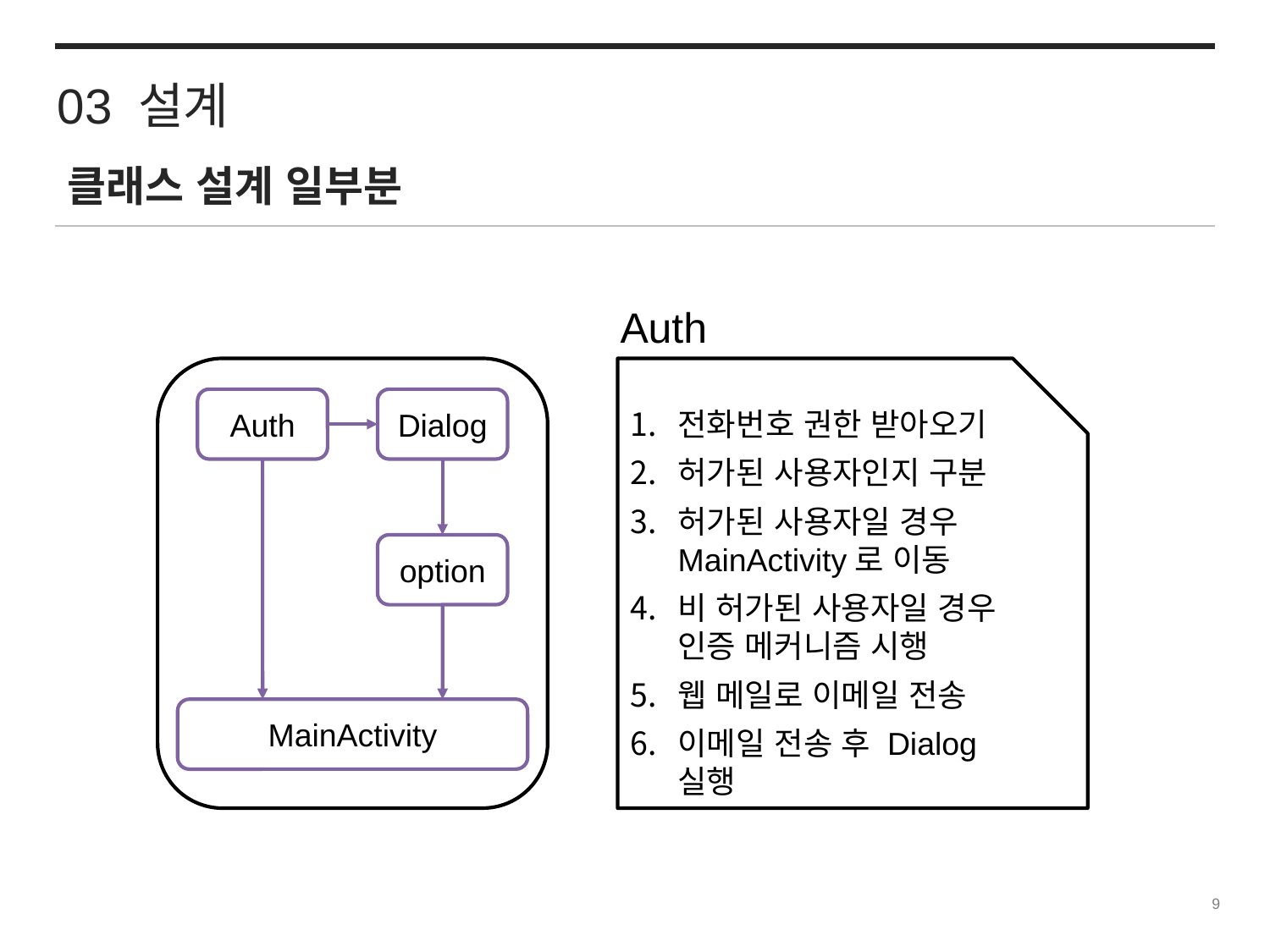

03 설계
클래스 설계 일부분
Auth

전화번호 권한 받아오기
허가된 사용자인지 구분
허가된 사용자일 경우 MainActivity로 이동
비 허가된 사용자일 경우 인증 메커니즘 시행
웹 메일로 이메일 전송
이메일 전송 후 Dialog 실행
Auth
Dialog
option
MainActivity